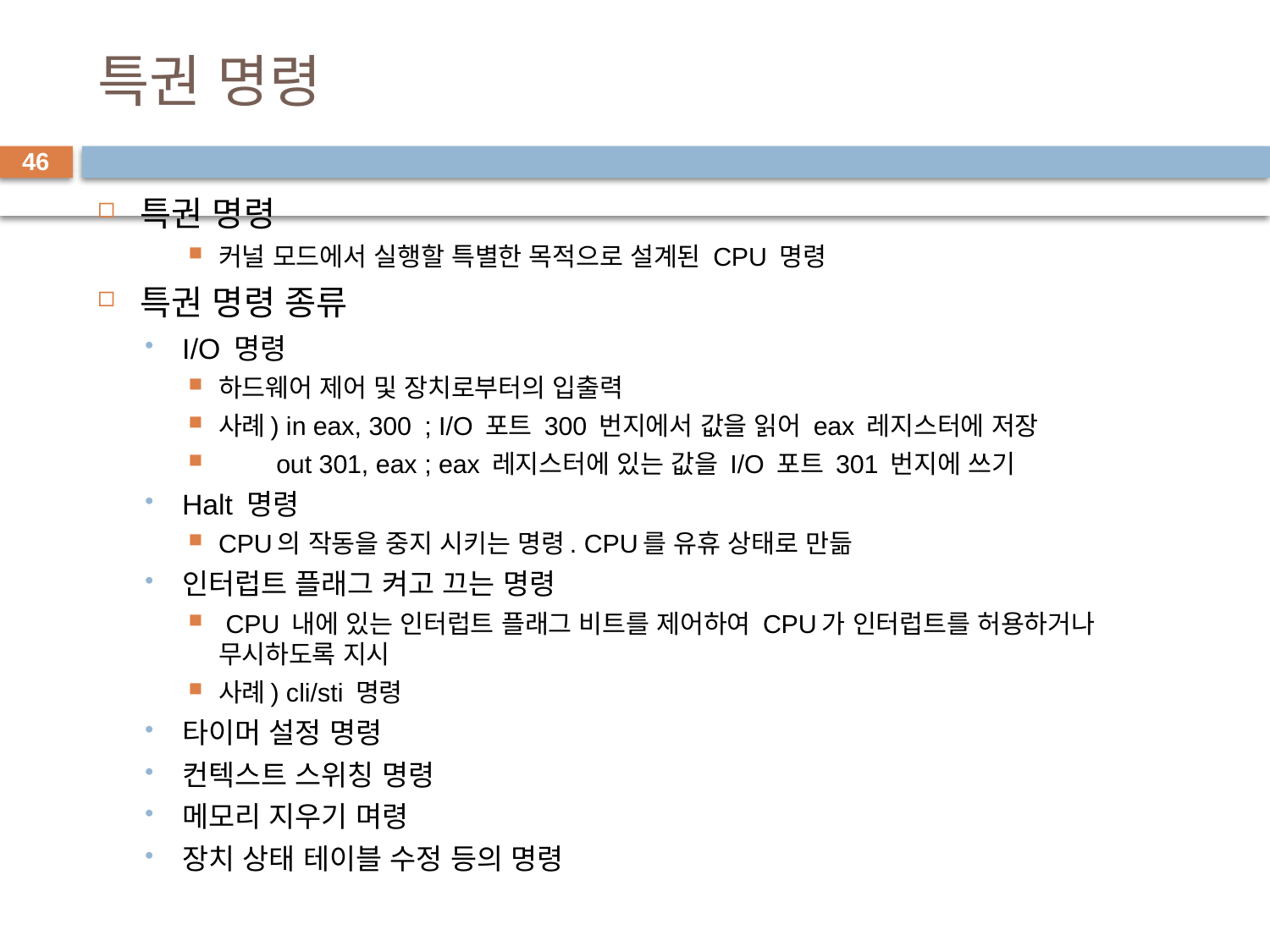

# 특권 명령
46
특권 명령
커널 모드에서 실행할 특별한 목적으로 설계된 CPU 명령
특권 명령 종류
I/O 명령
하드웨어 제어 및 장치로부터의 입출력
사례) in eax, 300	; I/O 포트 300 번지에서 값을 읽어 eax 레지스터에 저장
        out 301, eax	; eax 레지스터에 있는 값을 I/O 포트 301 번지에 쓰기
Halt 명령
CPU의 작동을 중지 시키는 명령. CPU를 유휴 상태로 만듦
인터럽트 플래그 켜고 끄는 명령
 CPU 내에 있는 인터럽트 플래그 비트를 제어하여 CPU가 인터럽트를 허용하거나 무시하도록 지시
사례) cli/sti 명령
타이머 설정 명령
컨텍스트 스위칭 명령
메모리 지우기 며령
장치 상태 테이블 수정 등의 명령